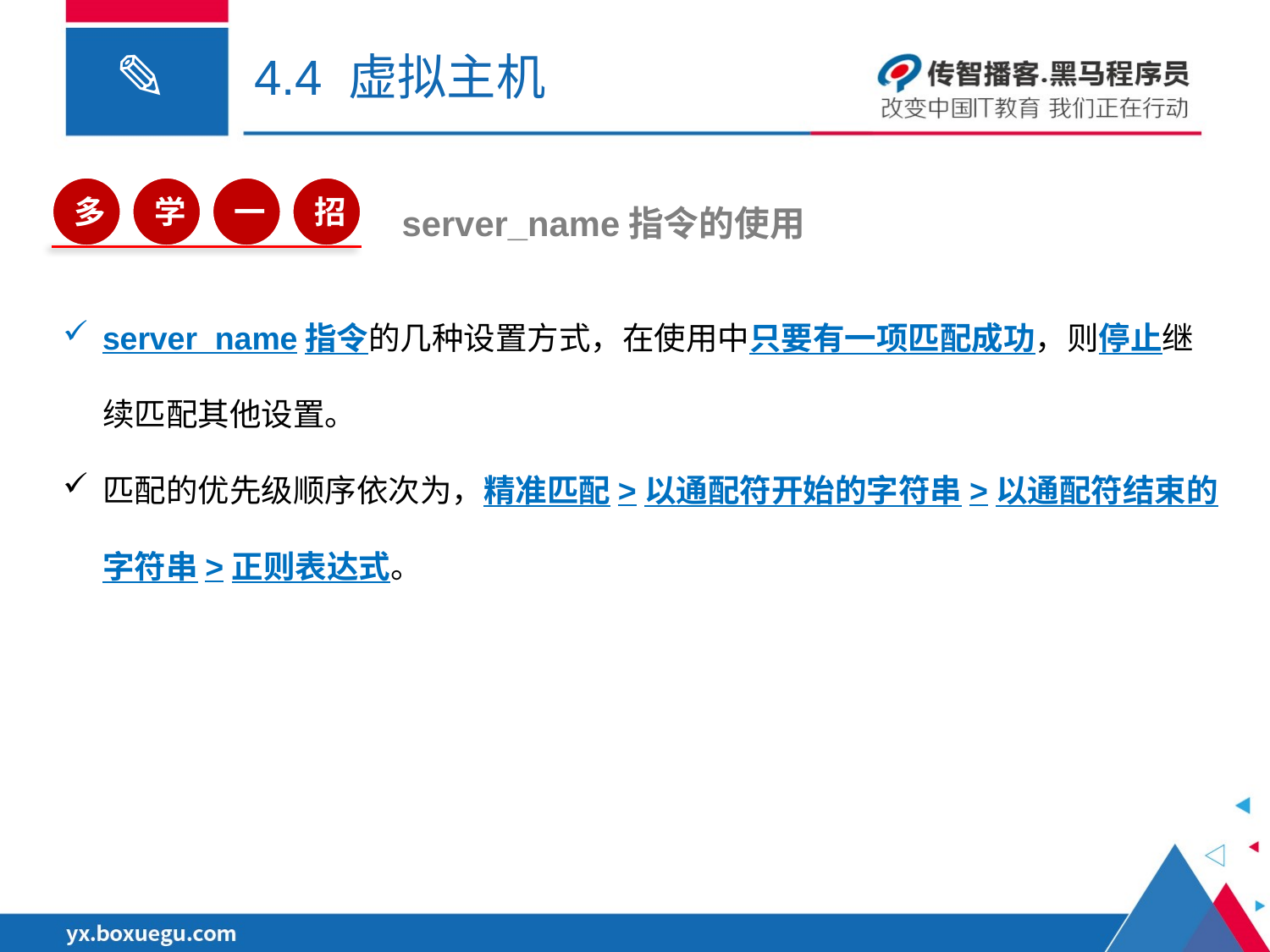

# 4.4 虚拟主机
多
学
一
招
server_name指令的使用
server_name指令的几种设置方式，在使用中只要有一项匹配成功，则停止继续匹配其他设置。
匹配的优先级顺序依次为，精准匹配>以通配符开始的字符串>以通配符结束的字符串>正则表达式。